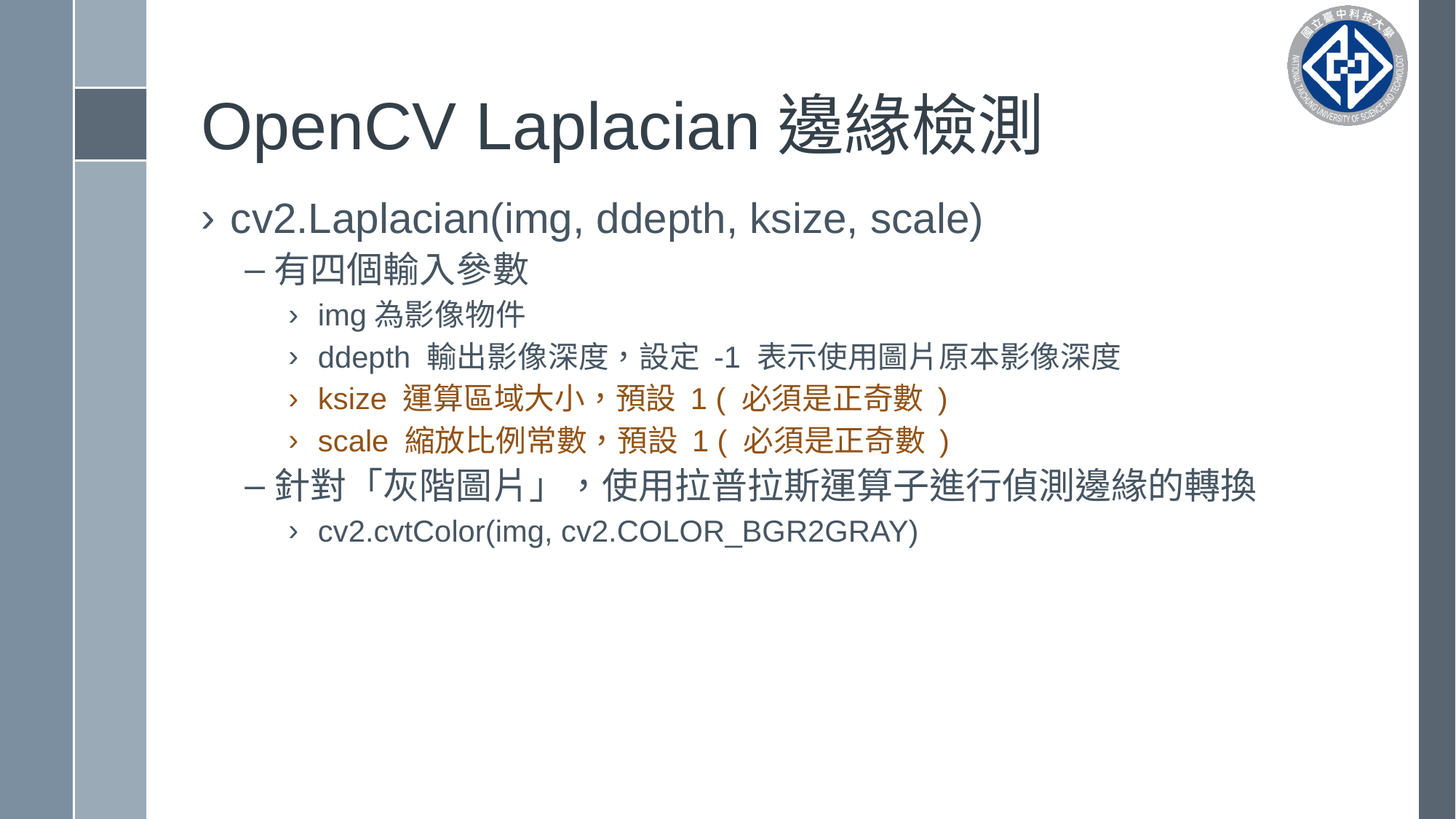

# OpenCV Laplacian邊緣檢測
cv2.Laplacian(img, ddepth, ksize, scale)
有四個輸入參數
img為影像物件
ddepth 輸出影像深度，設定 -1 表示使用圖片原本影像深度
ksize 運算區域大小，預設 1 ( 必須是正奇數 )
scale 縮放比例常數，預設 1 ( 必須是正奇數 )
針對「灰階圖片」，使用拉普拉斯運算子進行偵測邊緣的轉換
cv2.cvtColor(img, cv2.COLOR_BGR2GRAY)